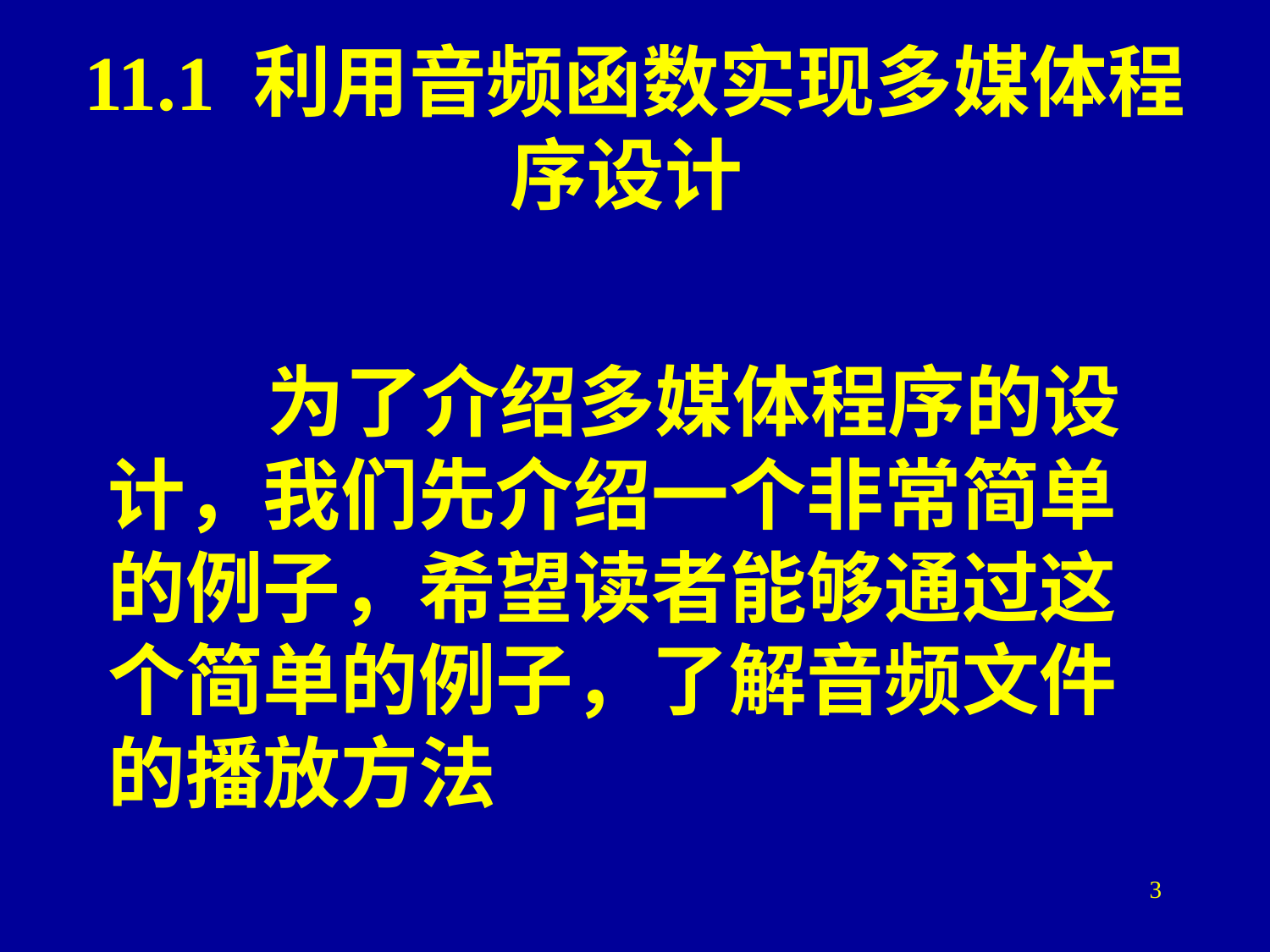

# 11.1 利用音频函数实现多媒体程序设计
        为了介绍多媒体程序的设计，我们先介绍一个非常简单的例子，希望读者能够通过这个简单的例子，了解音频文件的播放方法
3